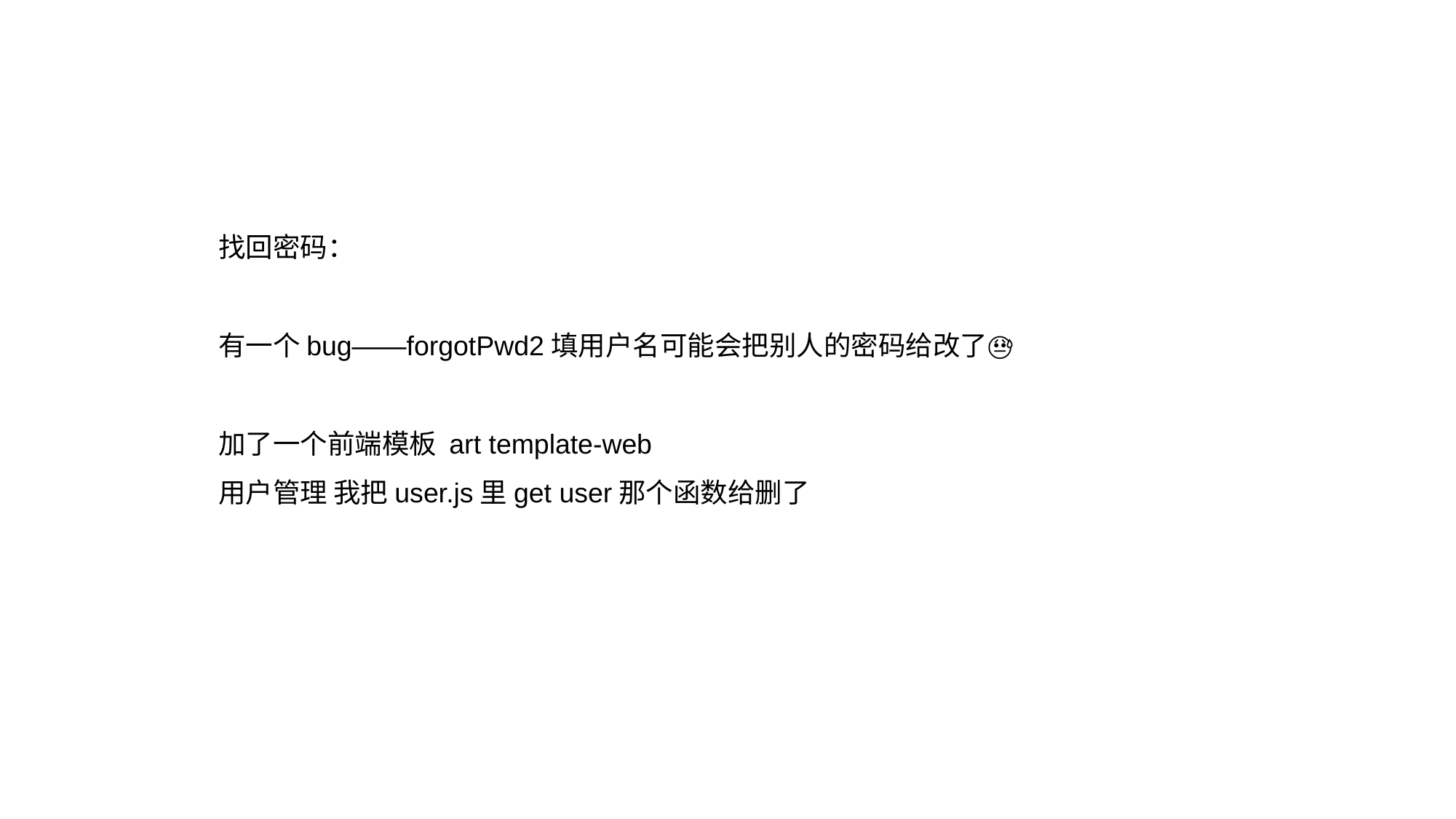

找回密码：

有一个bug——forgotPwd2填用户名可能会把别人的密码给改了😓

加了一个前端模板 art template-web
用户管理 我把user.js里get user那个函数给删了